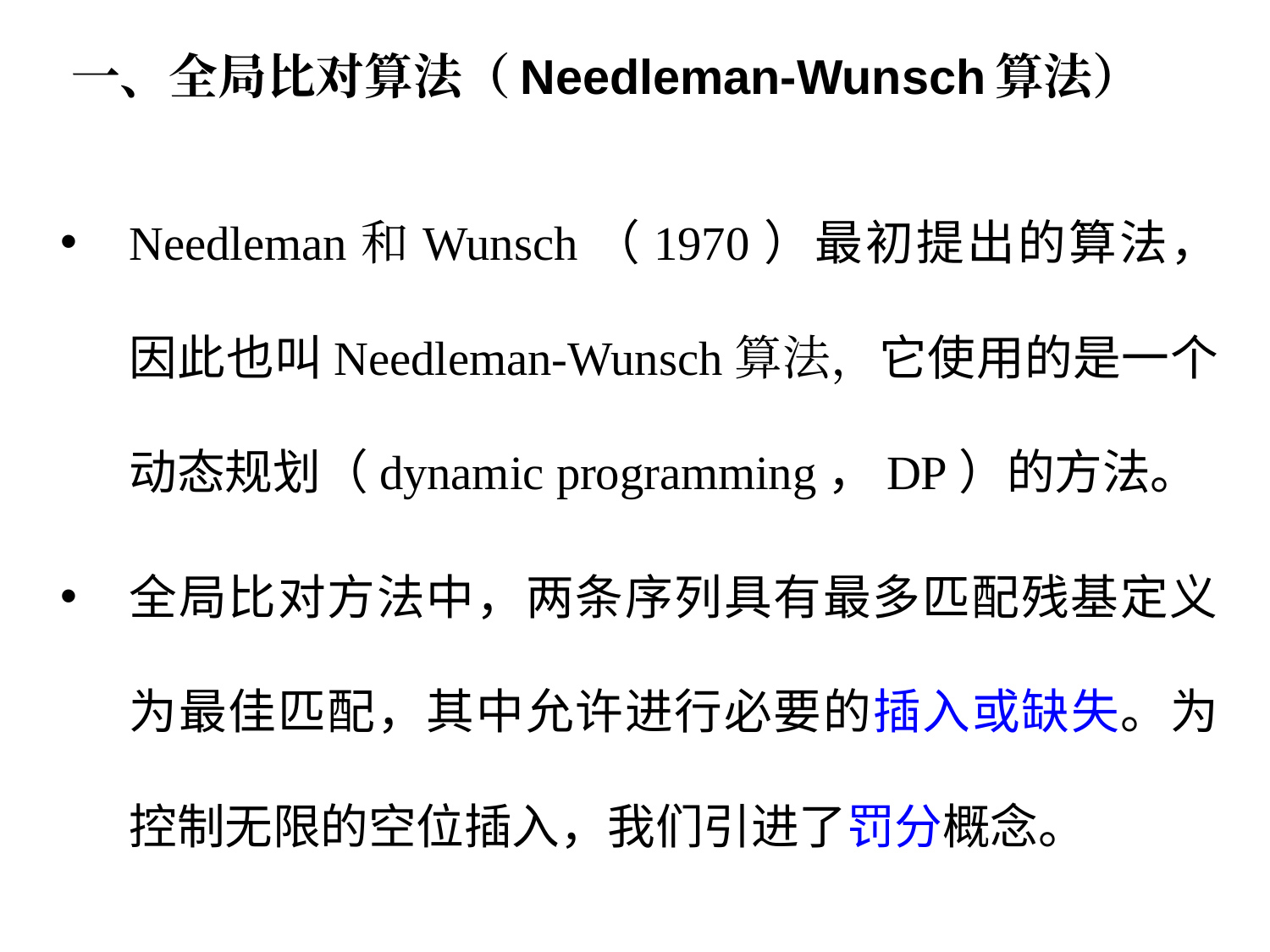

# 一、全局比对算法（Needleman-Wunsch算法）
Needleman和Wunsch（1970）最初提出的算法，因此也叫Needleman-Wunsch算法，它使用的是一个动态规划（dynamic programming，DP）的方法。
全局比对方法中，两条序列具有最多匹配残基定义为最佳匹配，其中允许进行必要的插入或缺失。为控制无限的空位插入，我们引进了罚分概念。
24